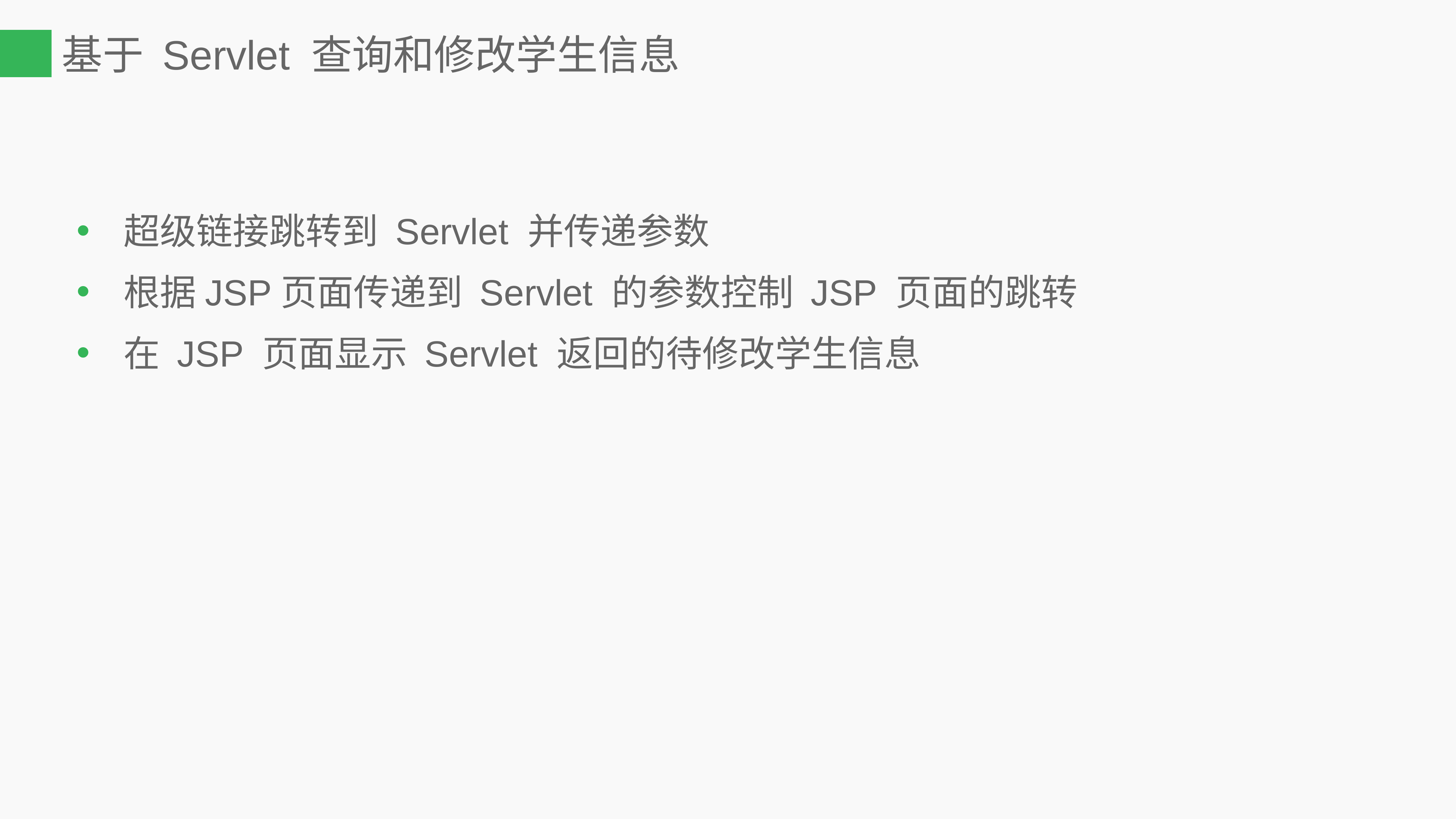

# 基于 Servlet 查询和修改学生信息
 超级链接跳转到 Servlet 并传递参数
 根据JSP页面传递到 Servlet 的参数控制 JSP 页面的跳转
 在 JSP 页面显示 Servlet 返回的待修改学生信息